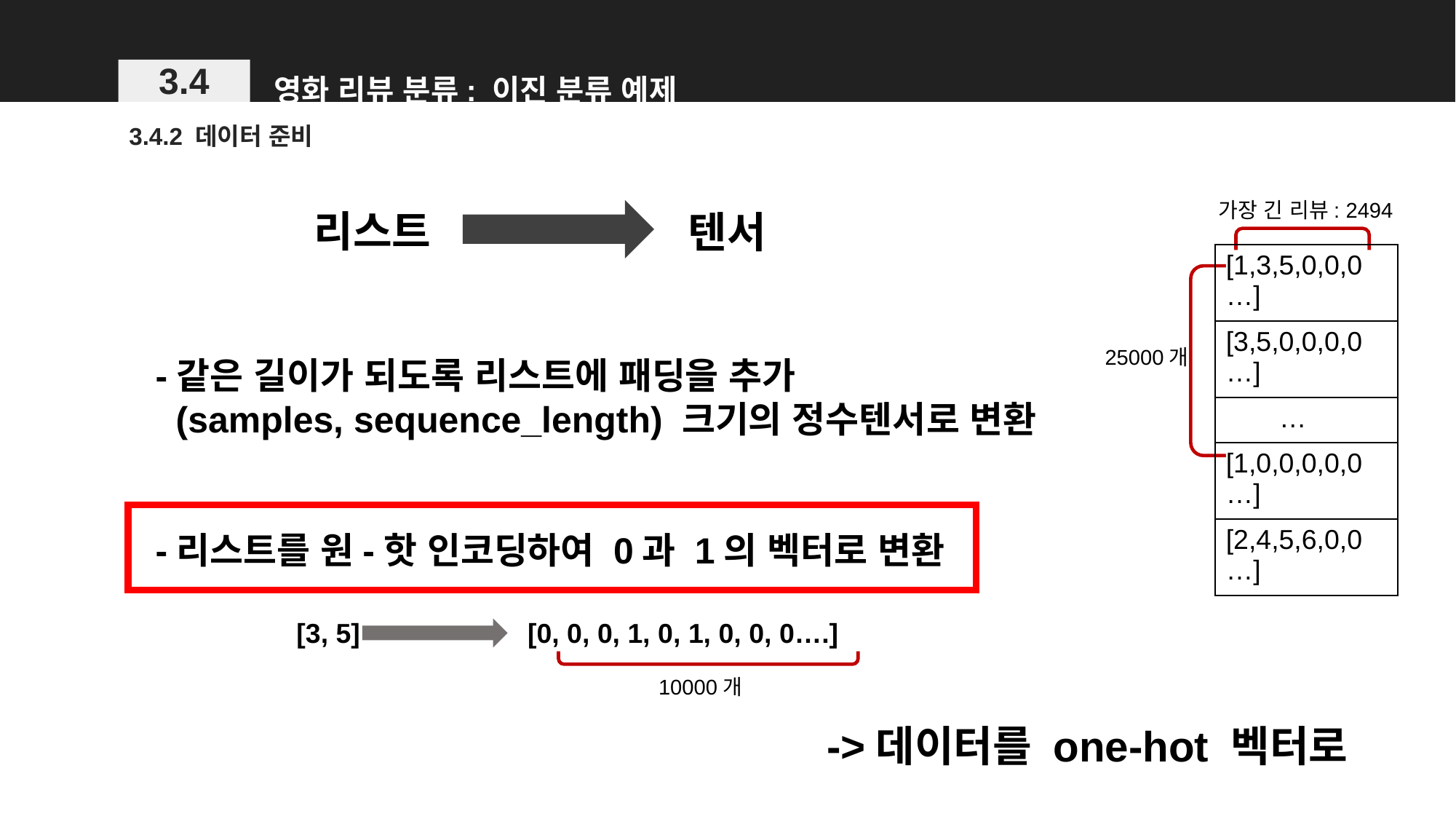

영화 리뷰 분류: 이진 분류 예제
3.4

3.4.2 데이터 준비
가장 긴 리뷰: 2494
리스트

텐서

| [1,3,5,0,0,0…] |
| --- |
| [3,5,0,0,0,0…] |
| … |
| [1,0,0,0,0,0…] |
| [2,4,5,6,0,0…] |

25000개
-같은 길이가 되도록 리스트에 패딩을 추가
  (samples, sequence_length) 크기의 정수텐서로 변환

-리스트를 원-핫 인코딩하여 0과 1의 벡터로 변환

[3, 5]                      [0, 0, 0, 1, 0, 1, 0, 0, 0….]

10000개
->데이터를 one-hot 벡터로